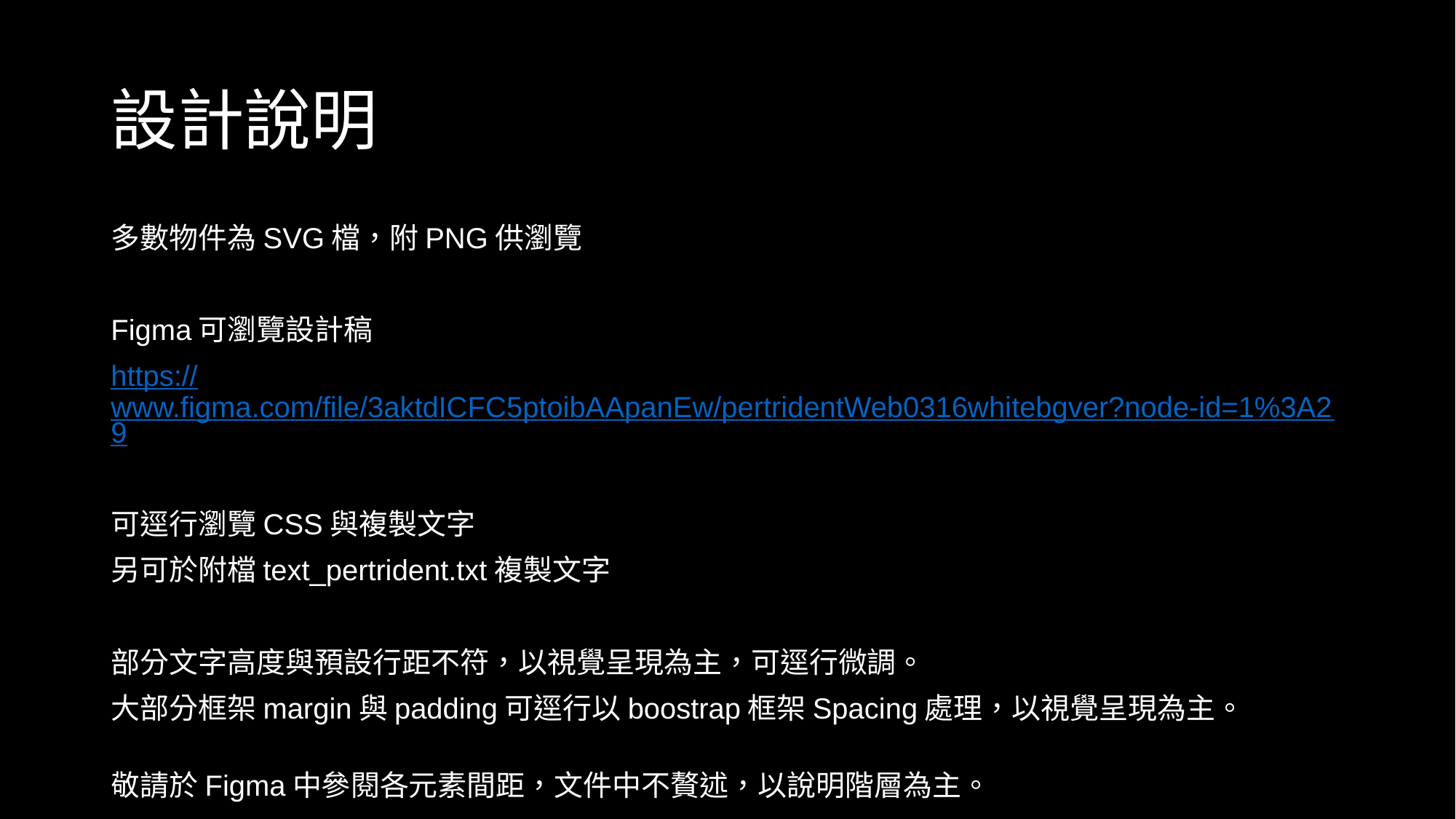

# 設計說明
多數物件為SVG檔，附PNG供瀏覽

Figma可瀏覽設計稿
https://www.figma.com/file/3aktdICFC5ptoibAApanEw/pertridentWeb0316whitebgver?node-id=1%3A29

可逕行瀏覽CSS與複製文字
另可於附檔text_pertrident.txt複製文字

部分文字高度與預設行距不符，以視覺呈現為主，可逕行微調。
大部分框架margin與padding可逕行以boostrap框架Spacing處理，以視覺呈現為主。
敬請於Figma中參閱各元素間距，文件中不贅述，以說明階層為主。